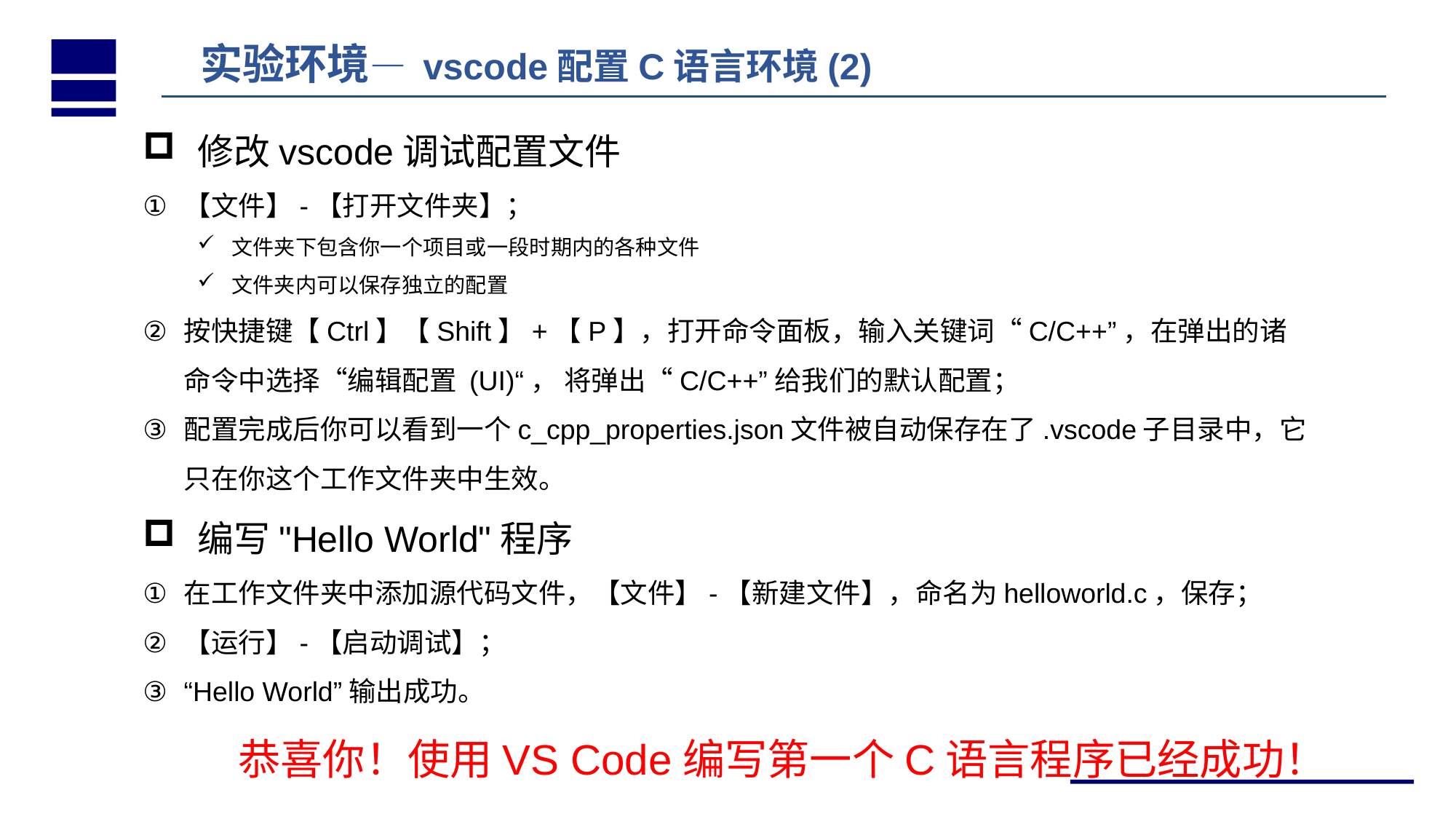

实验环境— vscode配置C语言环境(2)
修改vscode调试配置文件
【文件】-【打开文件夹】；
文件夹下包含你一个项目或一段时期内的各种文件
文件夹内可以保存独立的配置
按快捷键【Ctrl】【Shift】+【P】，打开命令面板，输入关键词“C/C++”，在弹出的诸命令中选择“编辑配置 (UI)“， 将弹出“C/C++”给我们的默认配置；
配置完成后你可以看到一个c_cpp_properties.json文件被自动保存在了.vscode子目录中，它只在你这个工作文件夹中生效。
编写"Hello World"程序
在工作文件夹中添加源代码文件，【文件】-【新建文件】，命名为helloworld.c，保存；
【运行】-【启动调试】；
“Hello World”输出成功。
         恭喜你！使用VS Code编写第一个C语言程序已经成功！